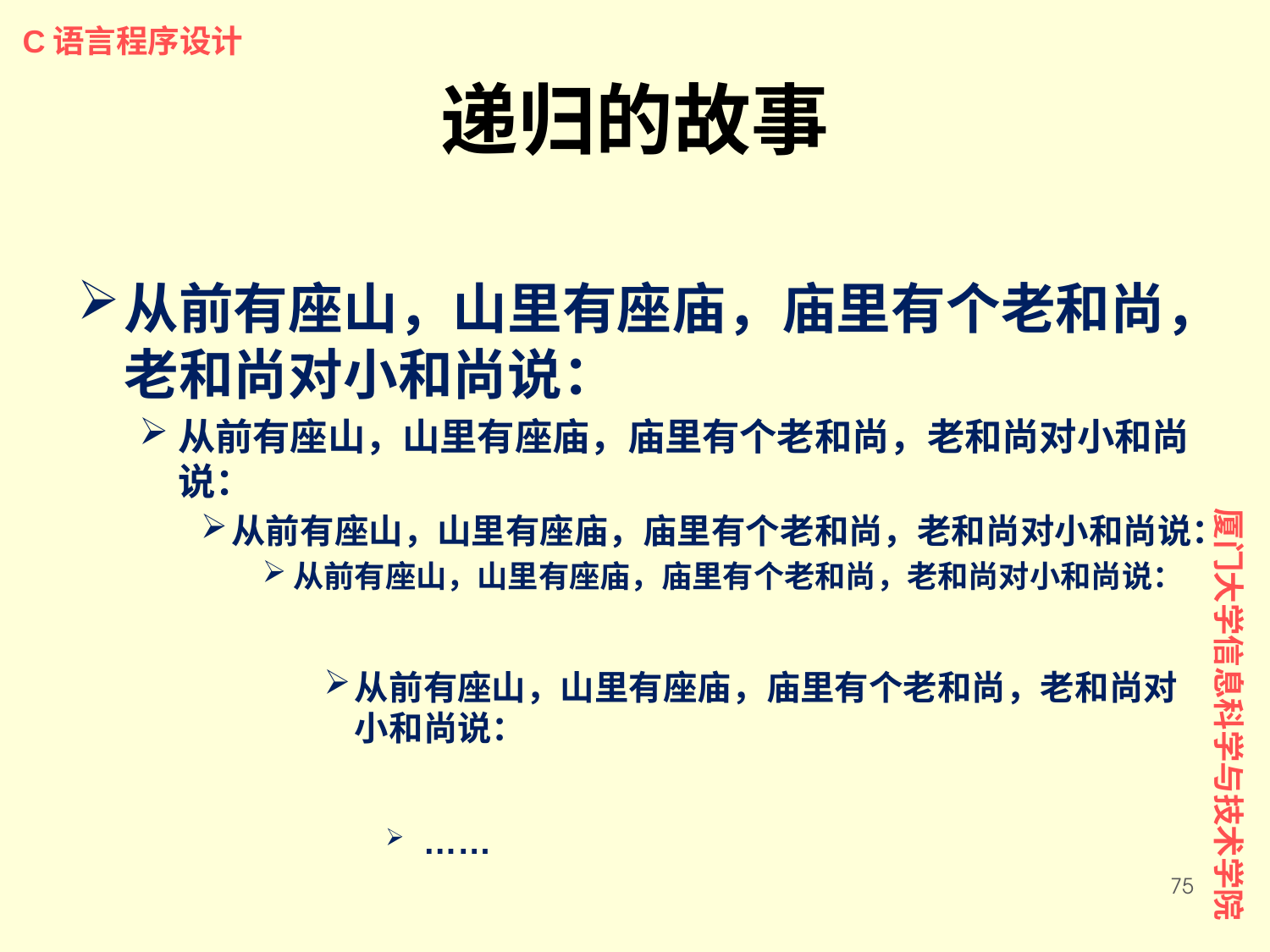

# 递归的故事
从前有座山，山里有座庙，庙里有个老和尚，老和尚对小和尚说：
从前有座山，山里有座庙，庙里有个老和尚，老和尚对小和尚说：
从前有座山，山里有座庙，庙里有个老和尚，老和尚对小和尚说：
从前有座山，山里有座庙，庙里有个老和尚，老和尚对小和尚说：

从前有座山，山里有座庙，庙里有个老和尚，老和尚对小和尚说：

 ……
75